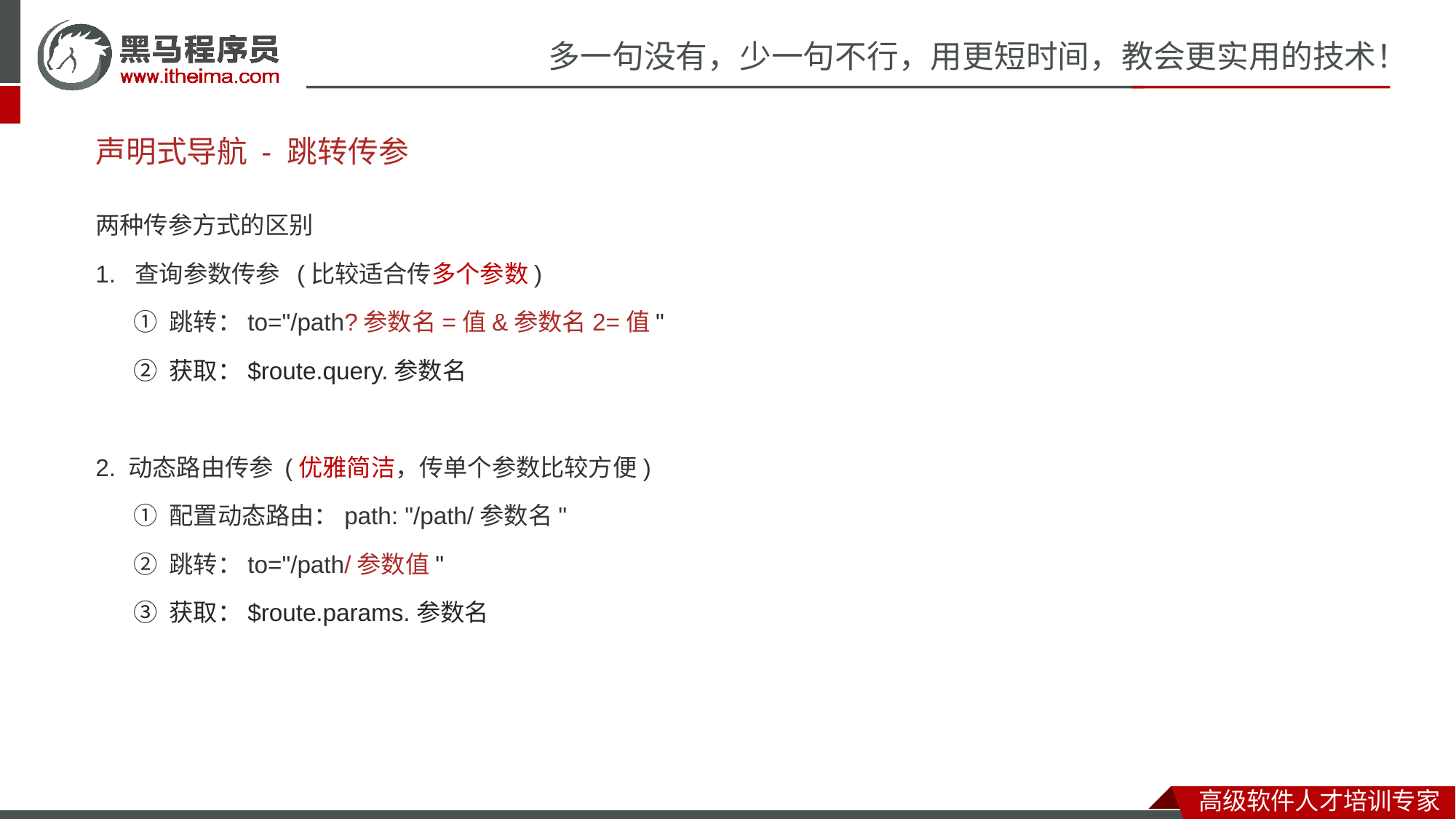

# 声明式导航 - 跳转传参
两种传参方式的区别
1.  查询参数传参  (比较适合传多个参数)
       ① 跳转：to="/path?参数名=值&参数名2=值"
       ② 获取：$route.query.参数名

2. 动态路由传参 (优雅简洁，传单个参数比较方便)
       ① 配置动态路由：path: "/path/参数名"
       ② 跳转：to="/path/参数值"
       ③ 获取：$route.params.参数名